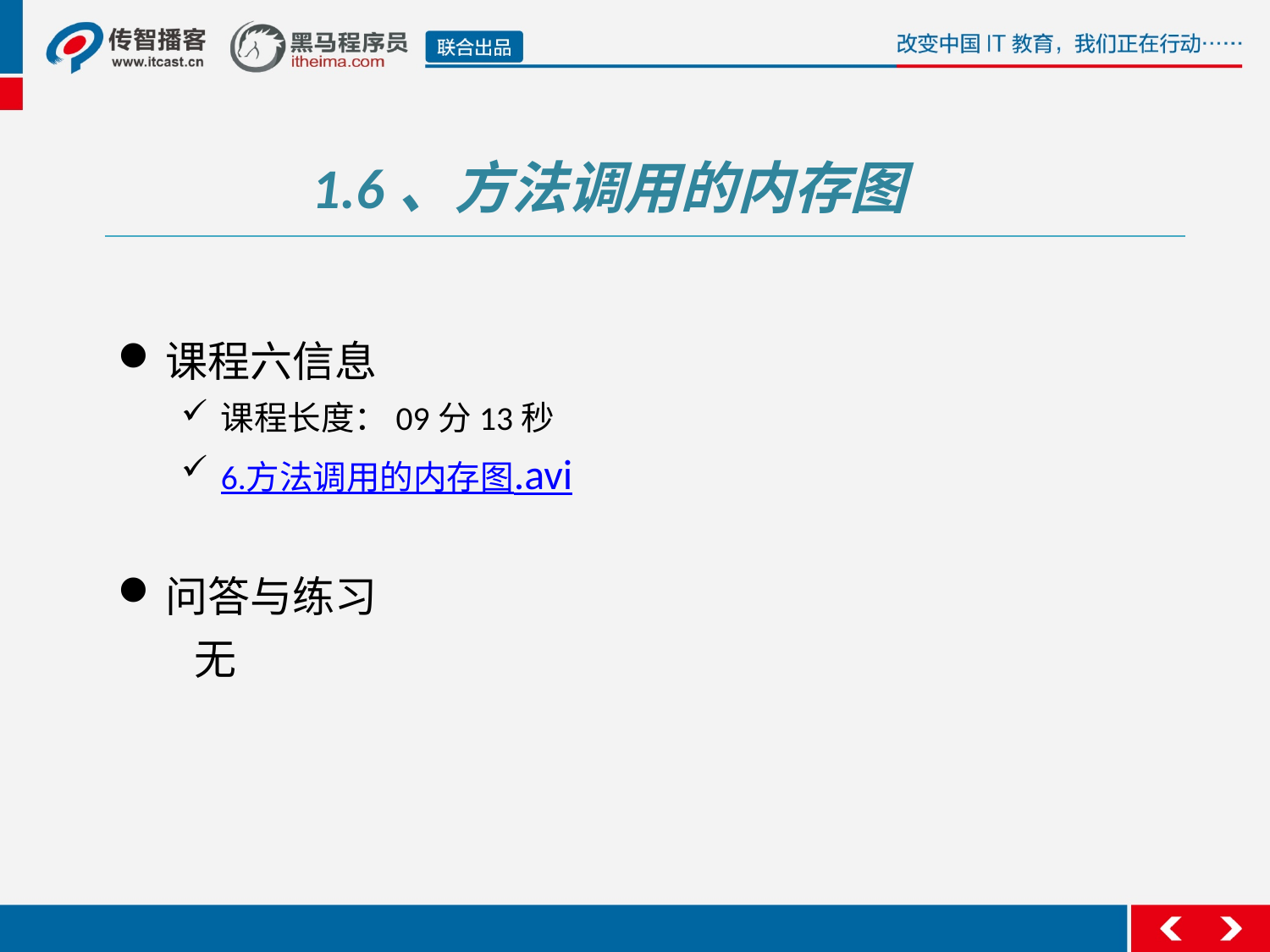

1.6、方法调用的内存图

课程六信息
课程长度：09分13秒
6.方法调用的内存图.avi

问答与练习
       无